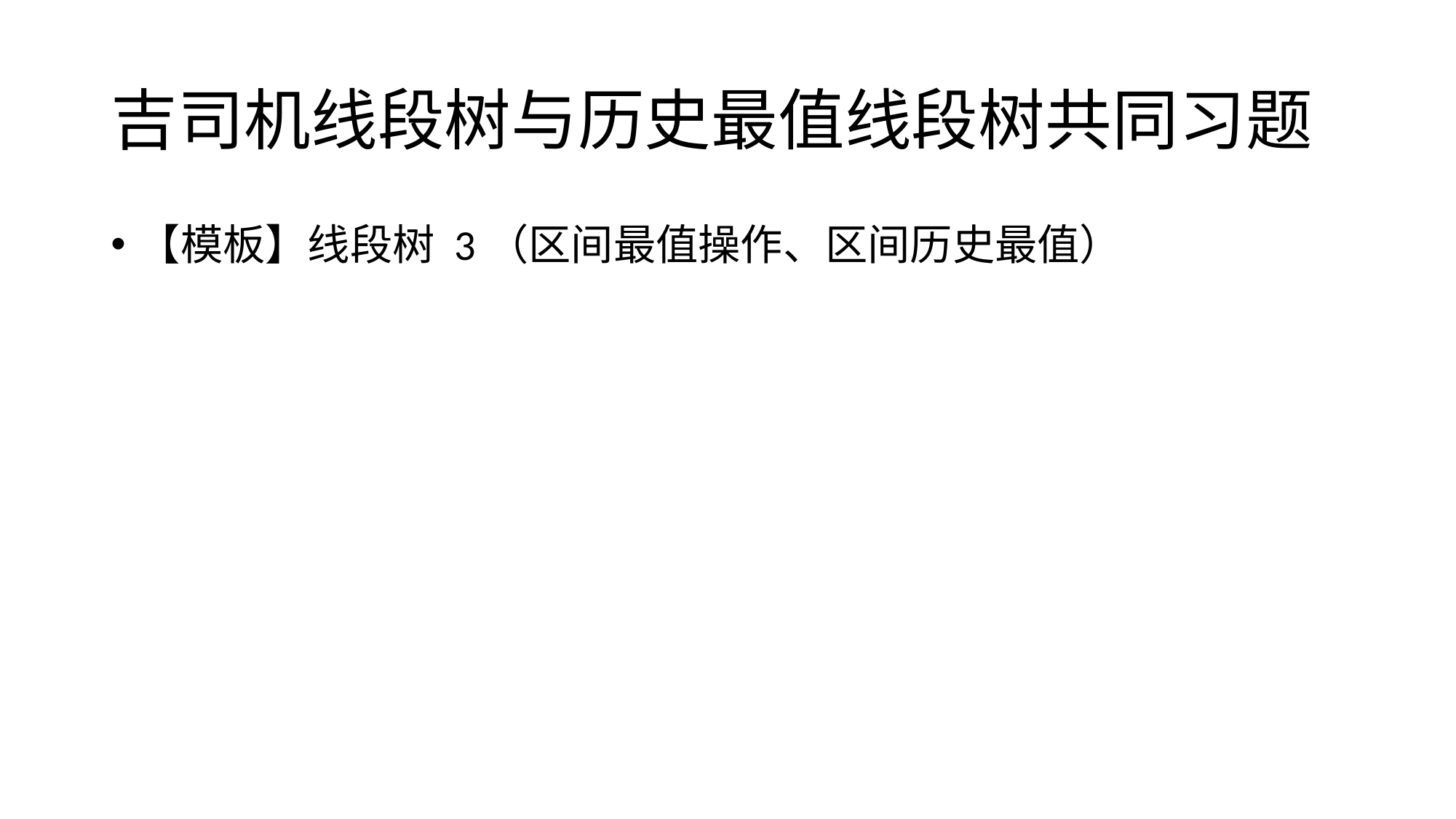

# 吉司机线段树与历史最值线段树共同习题
【模板】线段树 3（区间最值操作、区间历史最值）